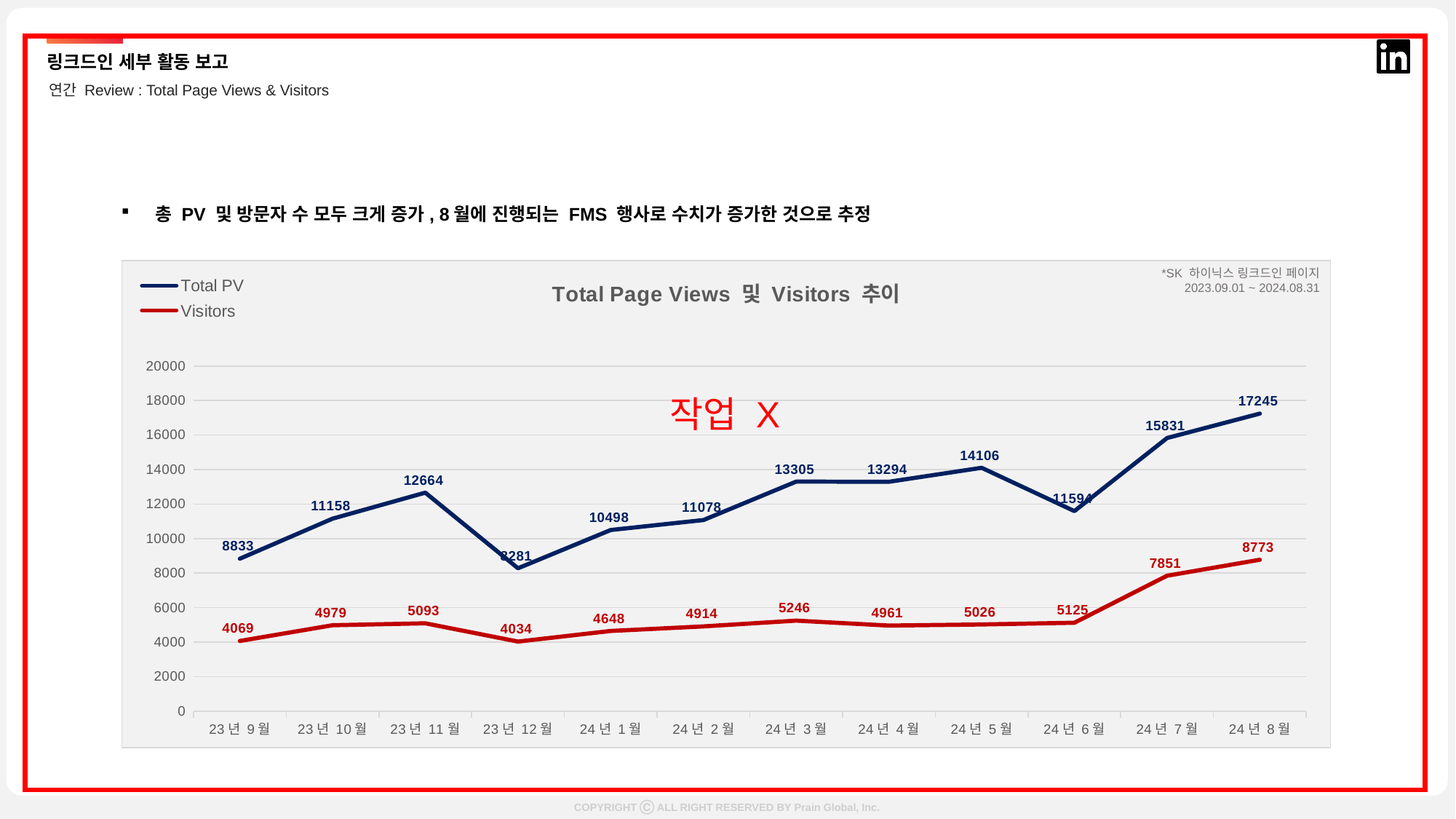

작업 X
링크드인 세부 활동 보고
연간 Review : Total Page Views & Visitors
총 PV 및 방문자 수 모두 크게 증가, 8월에 진행되는 FMS 행사로 수치가 증가한 것으로 추정

### Chart: Total Page Views 및 Visitors 추이

| Category | Total PV | Visitors |
|---|---|---|
| 45170 | 8833.0 | 4069.0 |
| 45200 | 11158.0 | 4979.0 |
| 45231 | 12664.0 | 5093.0 |
| 45261 | 8281.0 | 4034.0 |
| 45292 | 10498.0 | 4648.0 |
| 45323 | 11078.0 | 4914.0 |
| 45352 | 13305.0 | 5246.0 |
| 45383 | 13294.0 | 4961.0 |
| 45413 | 14106.0 | 5026.0 |
| 45444 | 11594.0 | 5125.0 |
| 45474 | 15831.0 | 7851.0 |
| 45505 | 17245.0 | 8773.0 |
*SK 하이닉스 링크드인 페이지
2023.09.01 ~ 2024.08.31